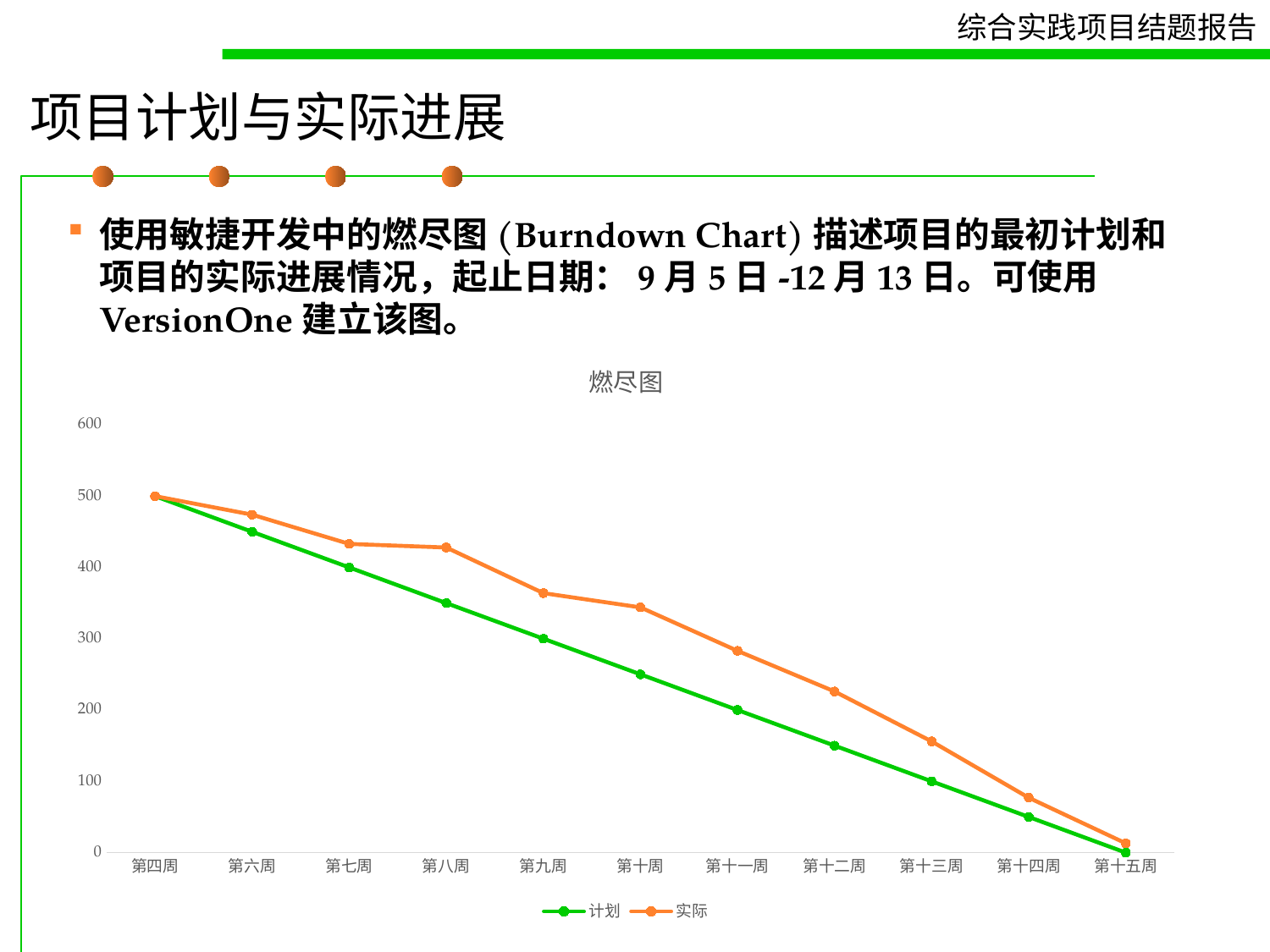

# 项目计划与实际进展
使用敏捷开发中的燃尽图(Burndown Chart)描述项目的最初计划和项目的实际进展情况，起止日期：9月5日-12月13日。可使用VersionOne建立该图。

### Chart: 燃尽图

| Category |  |  |
|---|---|---|
| 第四周 | 500.0 | 0.0 |
| 第六周 | 450.0 | 24.0 |
| 第七周 | 400.0 | 33.0 |
| 第八周 | 350.0 | 78.0 |
| 第九周 | 300.0 | 64.0 |
| 第十周 | 250.0 | 94.0 |
| 第十一周 | 200.0 | 83.0 |
| 第十二周 | 150.0 | 76.0 |
| 第十三周 | 100.0 | 56.0 |
| 第十四周 | 50.0 | 27.0 |
| 第十五周 | 0.0 | 13.0 |